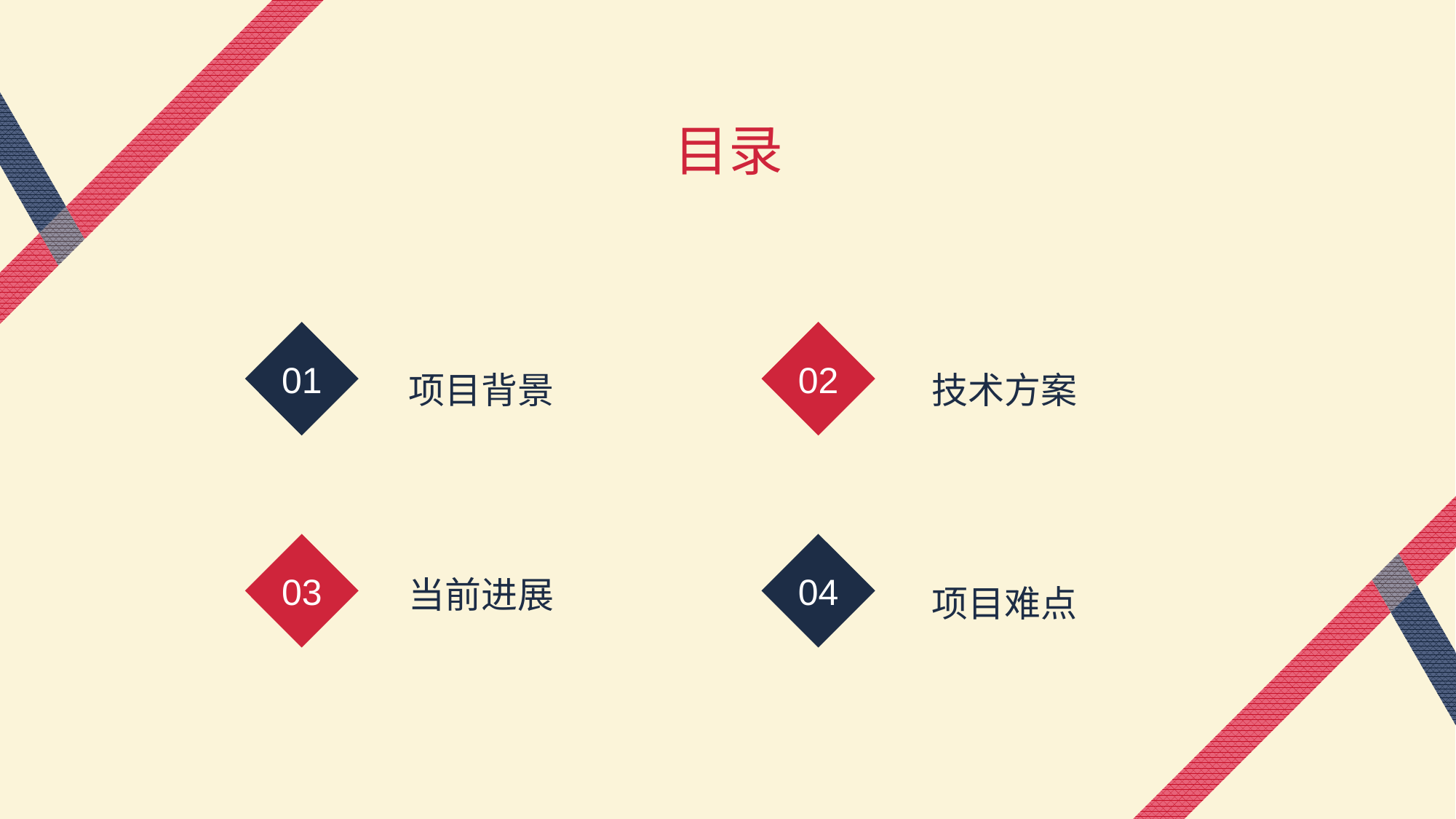

目录
01
02
项目背景
技术方案

03
04
当前进展
项目难点